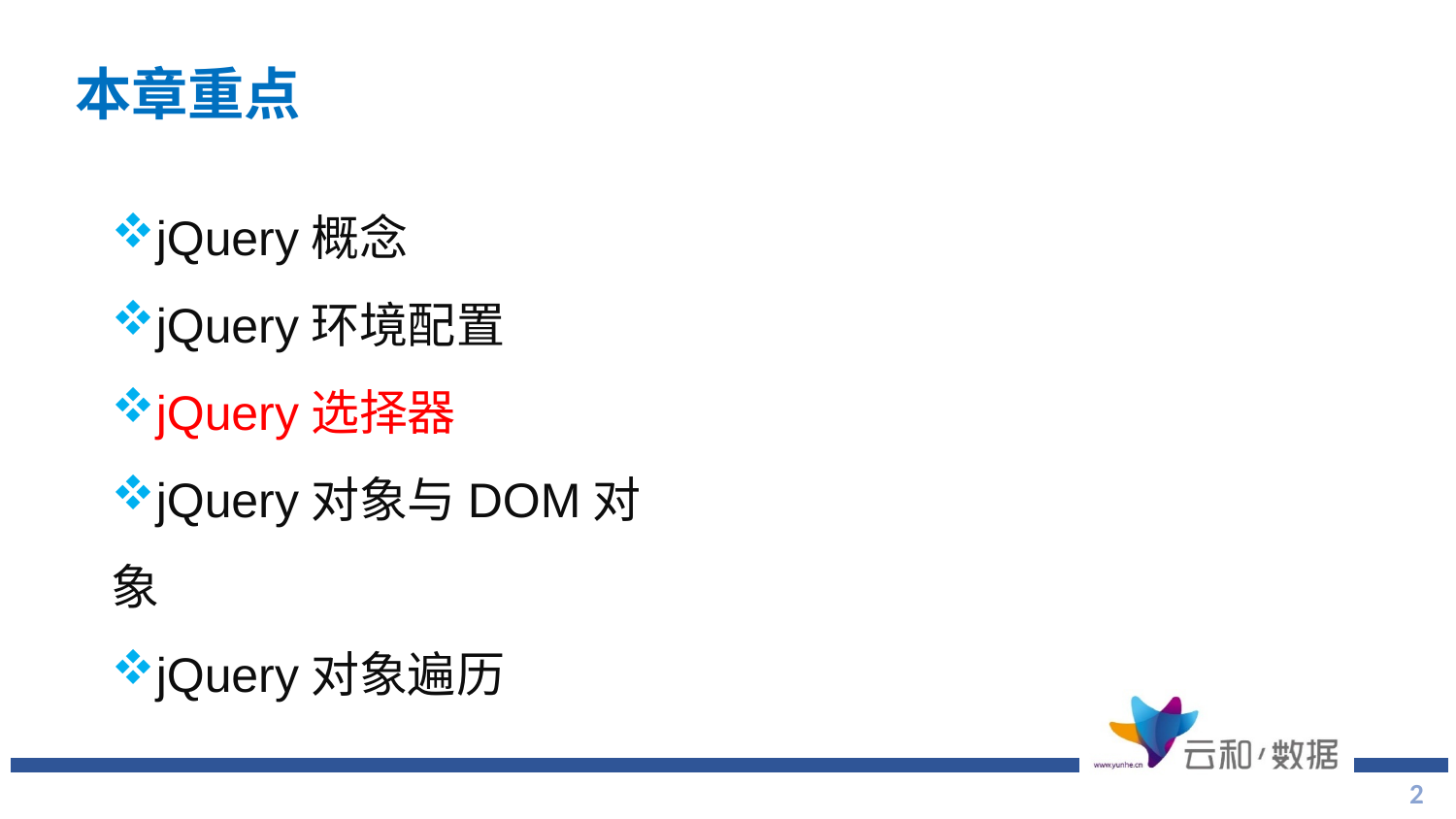

本章重点
jQuery概念
jQuery环境配置
jQuery选择器
jQuery对象与DOM对象
jQuery对象遍历
2